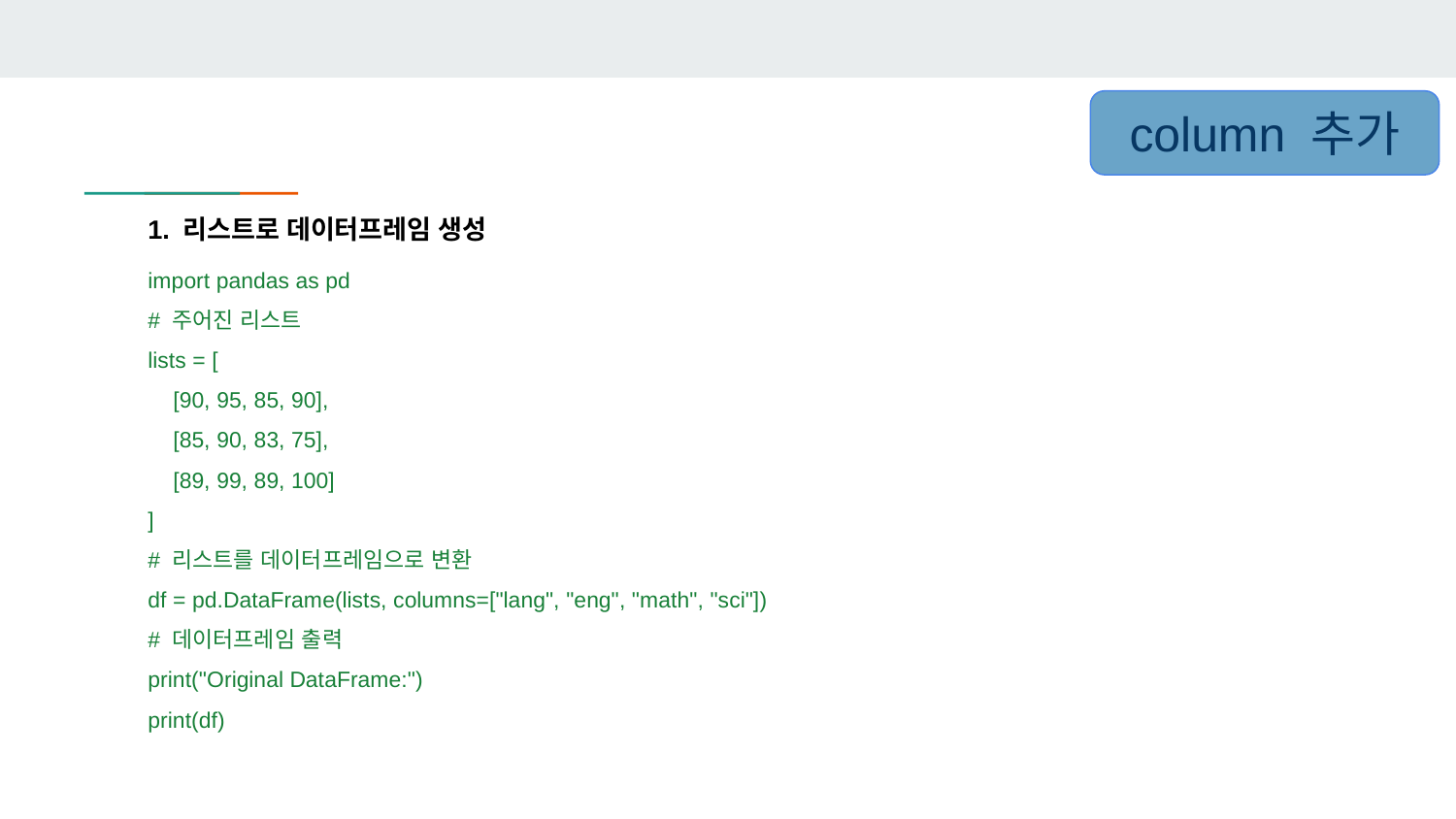

column 추가
1. 리스트로 데이터프레임 생성
import pandas as pd
# 주어진 리스트
lists = [
    [90, 95, 85, 90],
    [85, 90, 83, 75],
    [89, 99, 89, 100]
]
# 리스트를 데이터프레임으로 변환
df = pd.DataFrame(lists, columns=["lang", "eng", "math", "sci"])
# 데이터프레임 출력
print("Original DataFrame:")
print(df)